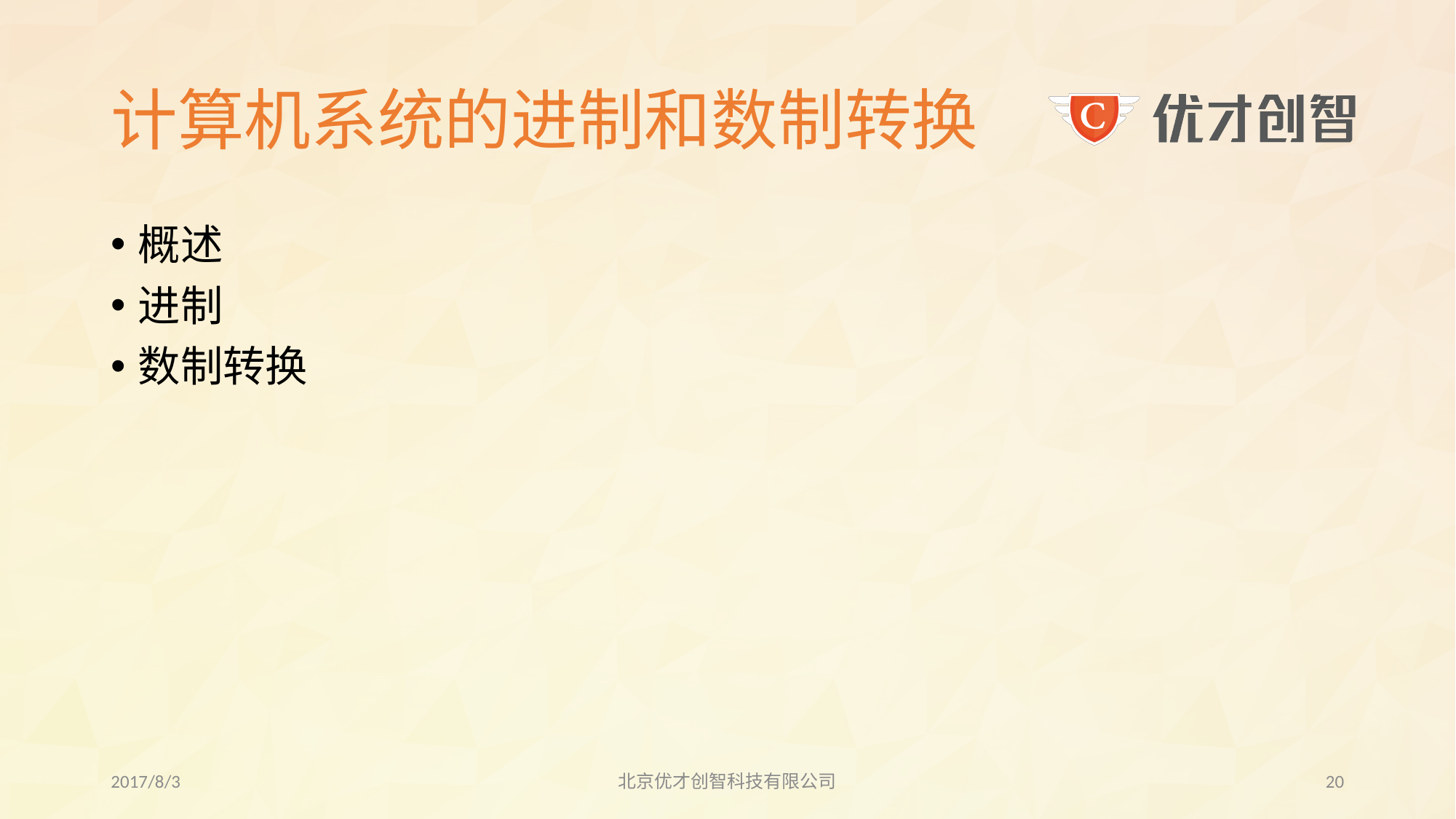

# 计算机系统的进制和数制转换
概述
进制
数制转换
2017/8/3
北京优才创智科技有限公司
20